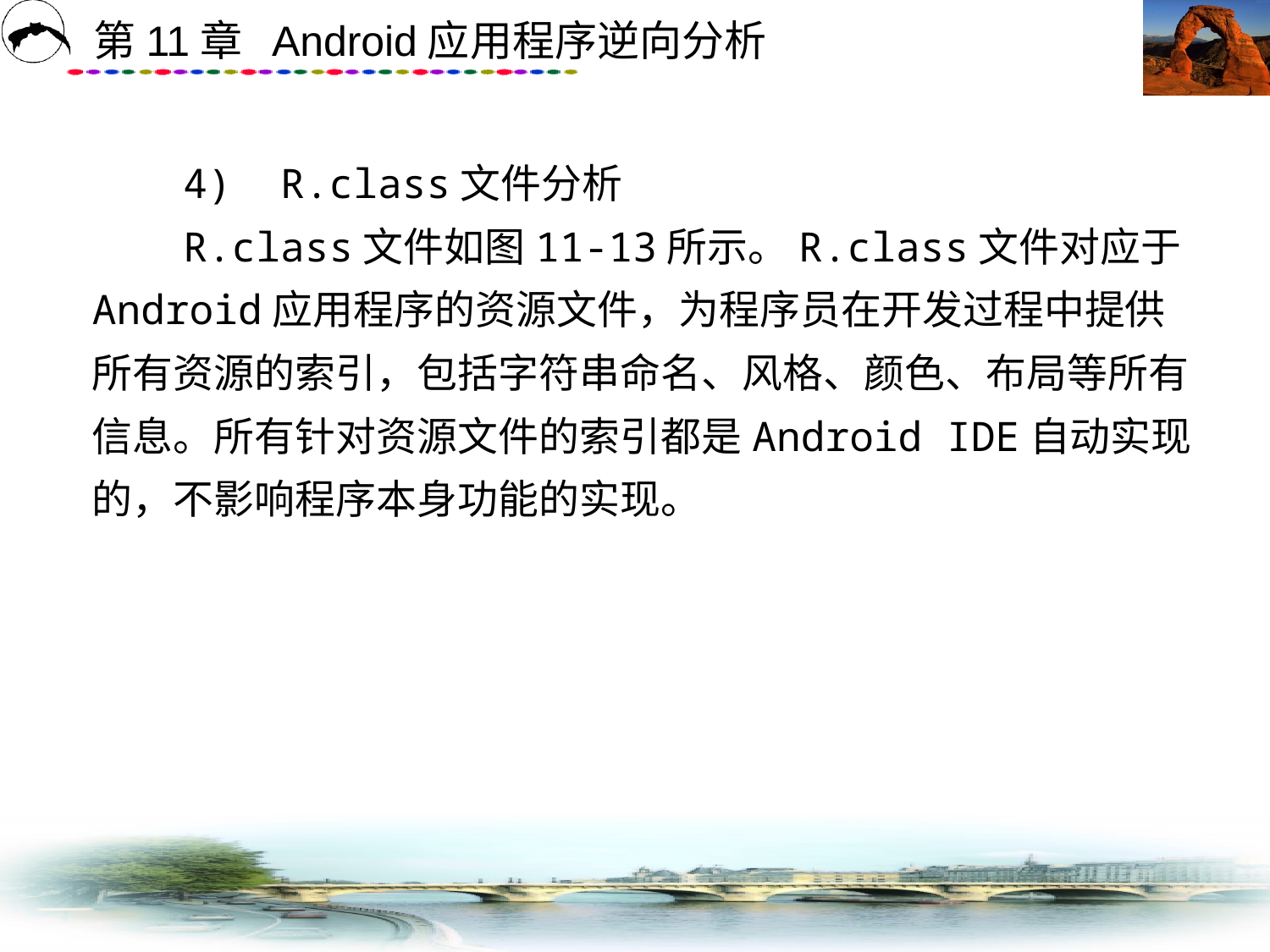

# 4)  R.class文件分析 　　R.class文件如图11-13所示。R.class文件对应于Android应用程序的资源文件，为程序员在开发过程中提供所有资源的索引，包括字符串命名、风格、颜色、布局等所有信息。所有针对资源文件的索引都是Android IDE自动实现的，不影响程序本身功能的实现。